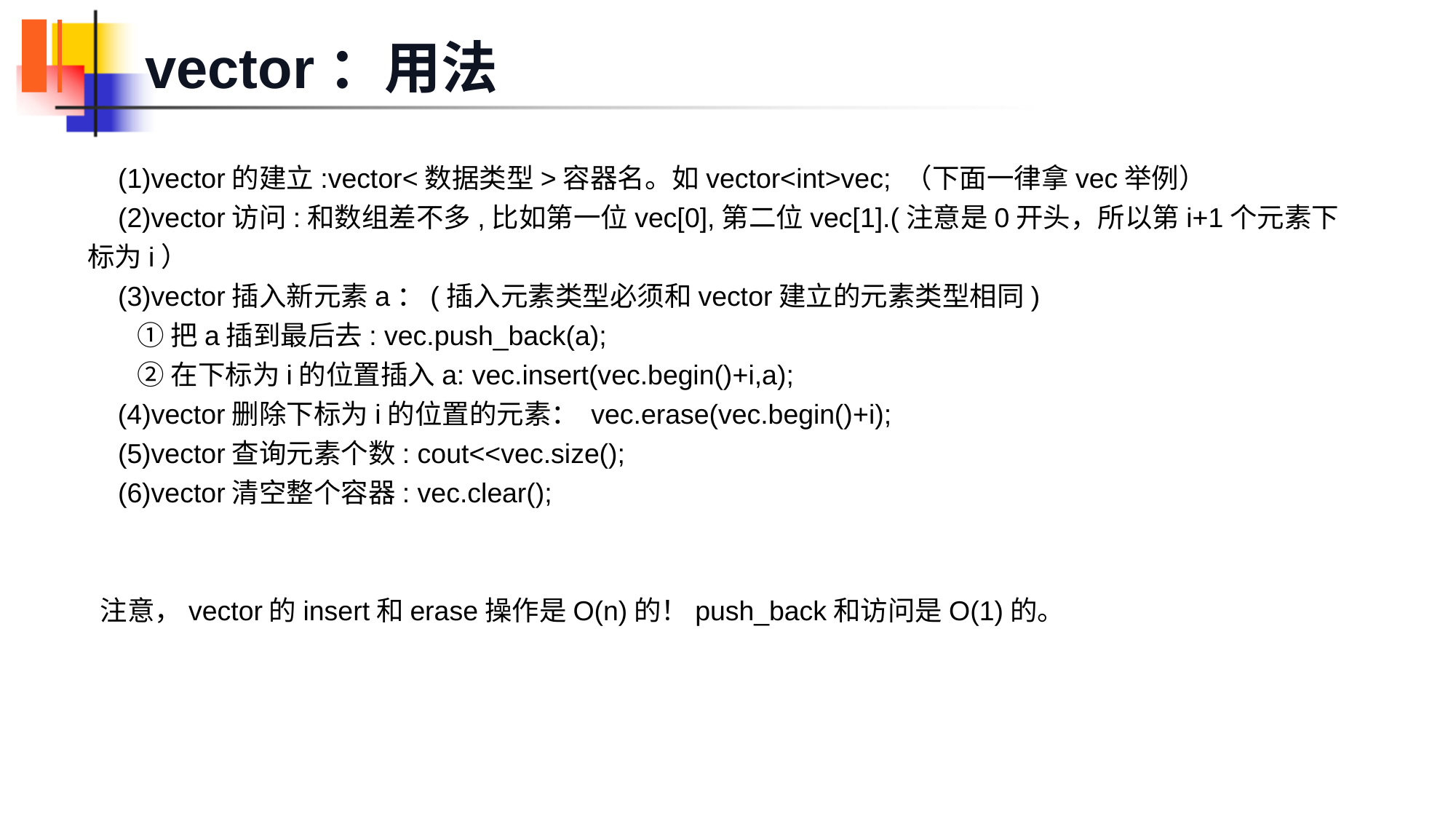

vector：用法

    (1)vector的建立:vector<数据类型>容器名。如vector<int>vec; （下面一律拿vec举例）
    (2)vector访问:和数组差不多,比如第一位vec[0],第二位vec[1].(注意是0开头，所以第i+1个元素下标为i）
    (3)vector插入新元素a：(插入元素类型必须和vector建立的元素类型相同)
        ①把a插到最后去: vec.push_back(a);
        ②在下标为i的位置插入a: vec.insert(vec.begin()+i,a);
    (4)vector删除下标为i的位置的元素： vec.erase(vec.begin()+i);
    (5)vector查询元素个数: cout<<vec.size();
    (6)vector清空整个容器: vec.clear();

 注意，vector的insert和erase操作是O(n)的！push_back和访问是O(1)的。